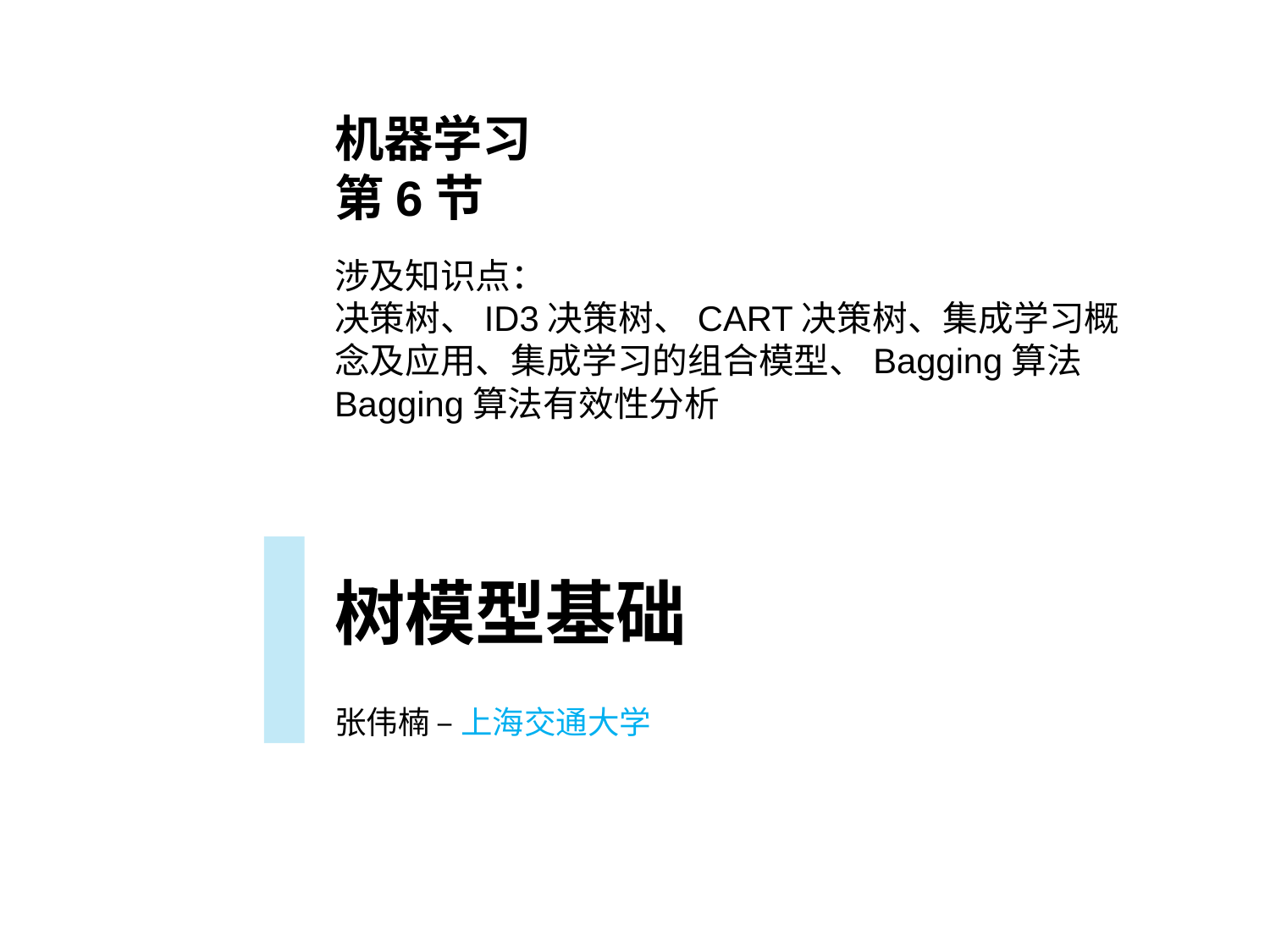

机器学习
第6节

涉及知识点：
决策树、ID3决策树、CART决策树、集成学习概念及应用、集成学习的组合模型、Bagging算法
Bagging算法有效性分析
树模型基础
张伟楠 – 上海交通大学